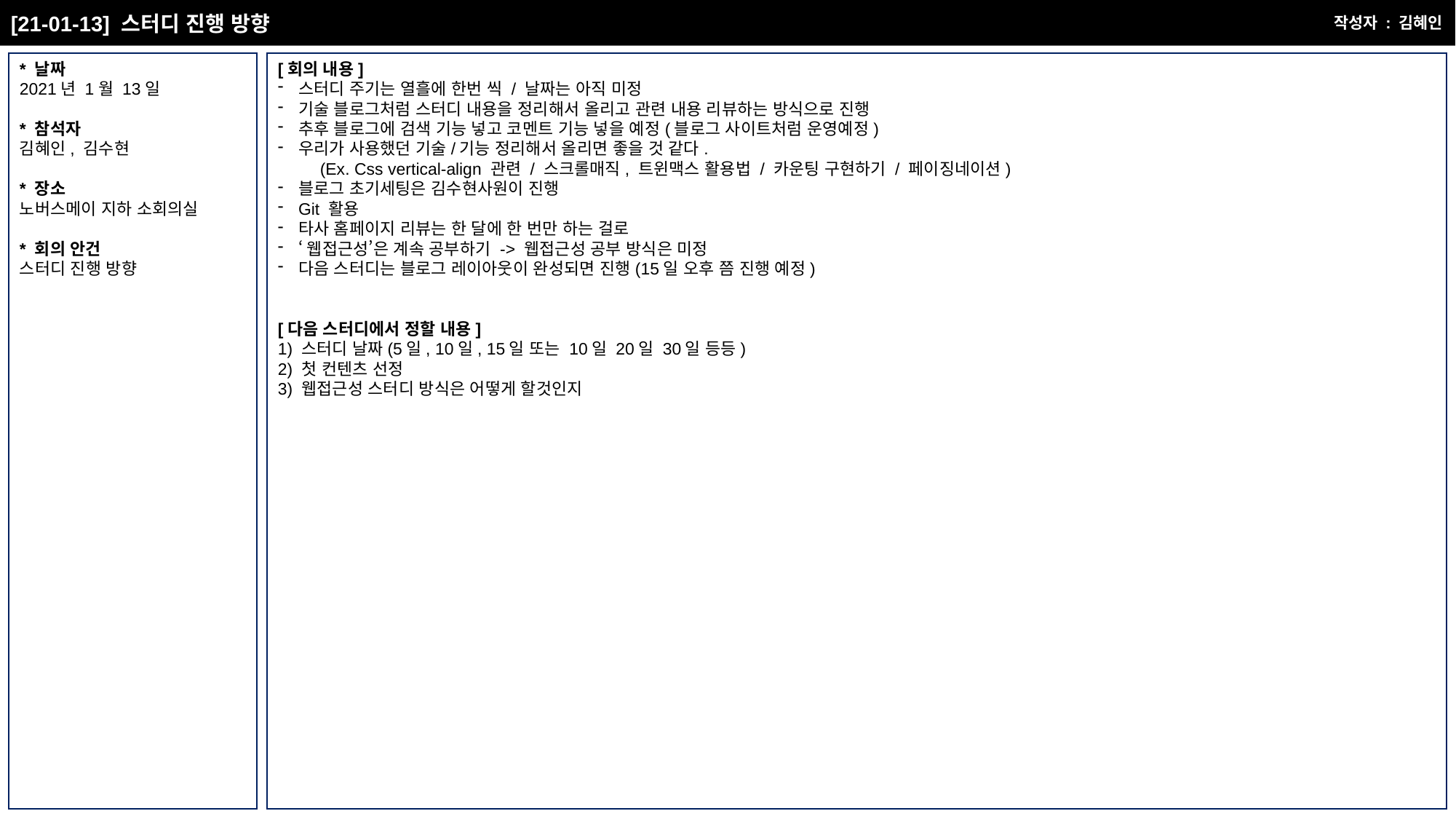

[21-01-13] 스터디 진행 방향
작성자 : 김혜인

* 날짜
2021년 1월 13일

* 참석자
김혜인, 김수현

* 장소
노버스메이 지하 소회의실

* 회의 안건
스터디 진행 방향

[회의 내용]
스터디 주기는 열흘에 한번 씩 / 날짜는 아직 미정
기술 블로그처럼 스터디 내용을 정리해서 올리고 관련 내용 리뷰하는 방식으로 진행
추후 블로그에 검색 기능 넣고 코멘트 기능 넣을 예정(블로그 사이트처럼 운영예정)
우리가 사용했던 기술/기능 정리해서 올리면 좋을 것 같다.
　　 (Ex. Css vertical-align 관련 / 스크롤매직, 트윈맥스 활용법 / 카운팅 구현하기 / 페이징네이션)
블로그 초기세팅은 김수현사원이 진행
Git 활용
타사 홈페이지 리뷰는 한 달에 한 번만 하는 걸로
‘웹접근성’은 계속 공부하기 -> 웹접근성 공부 방식은 미정
다음 스터디는 블로그 레이아웃이 완성되면 진행(15일 오후 쯤 진행 예정)

[다음 스터디에서 정할 내용]
1) 스터디 날짜(5일, 10일, 15일 또는 10일 20일 30일 등등)
2) 첫 컨텐츠 선정
3) 웹접근성 스터디 방식은 어떻게 할것인지